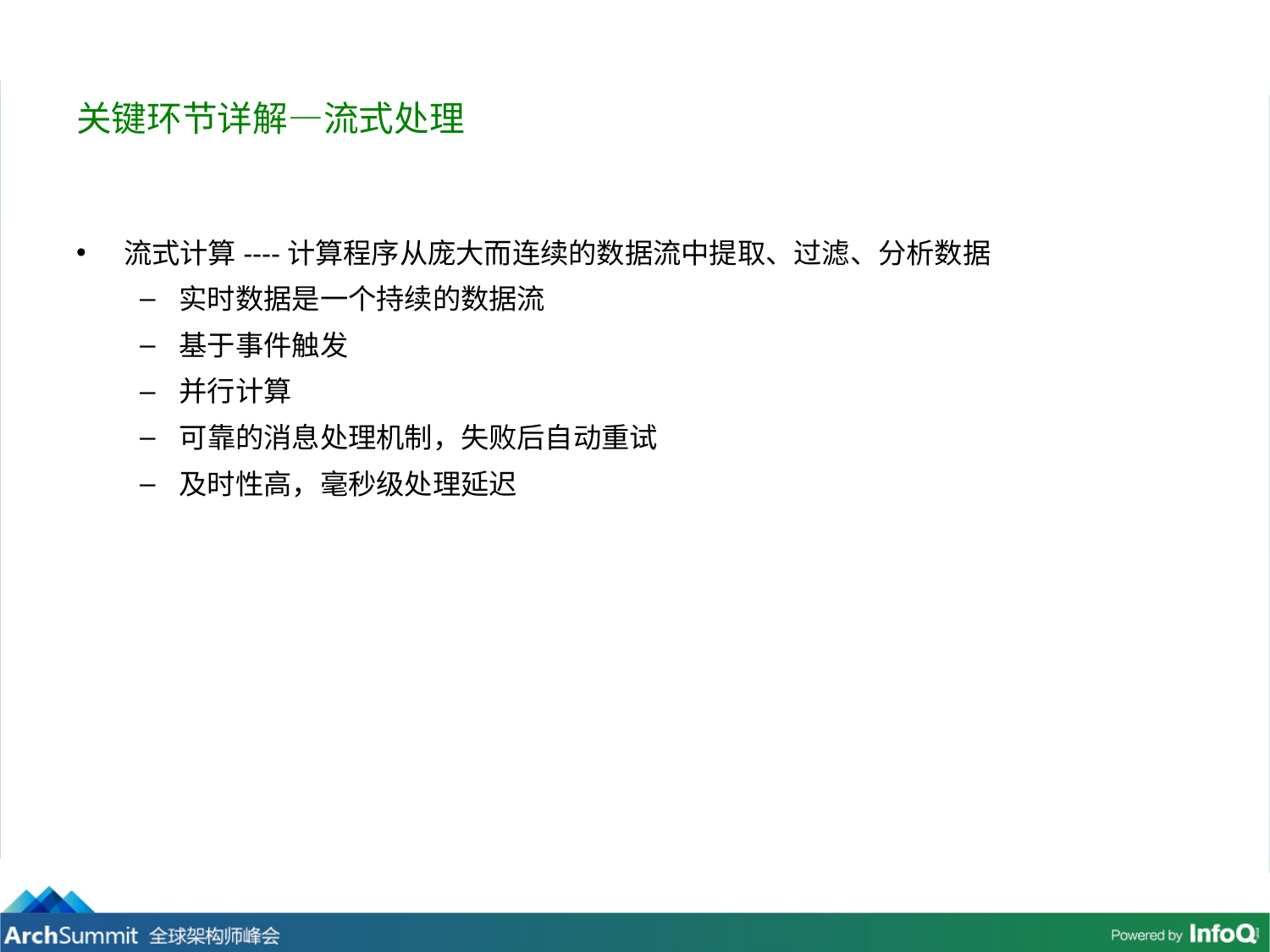

# 关键环节详解—流式处理
流式计算----计算程序从庞大而连续的数据流中提取、过滤、分析数据
实时数据是一个持续的数据流
基于事件触发
并行计算
可靠的消息处理机制，失败后自动重试
及时性高，毫秒级处理延迟